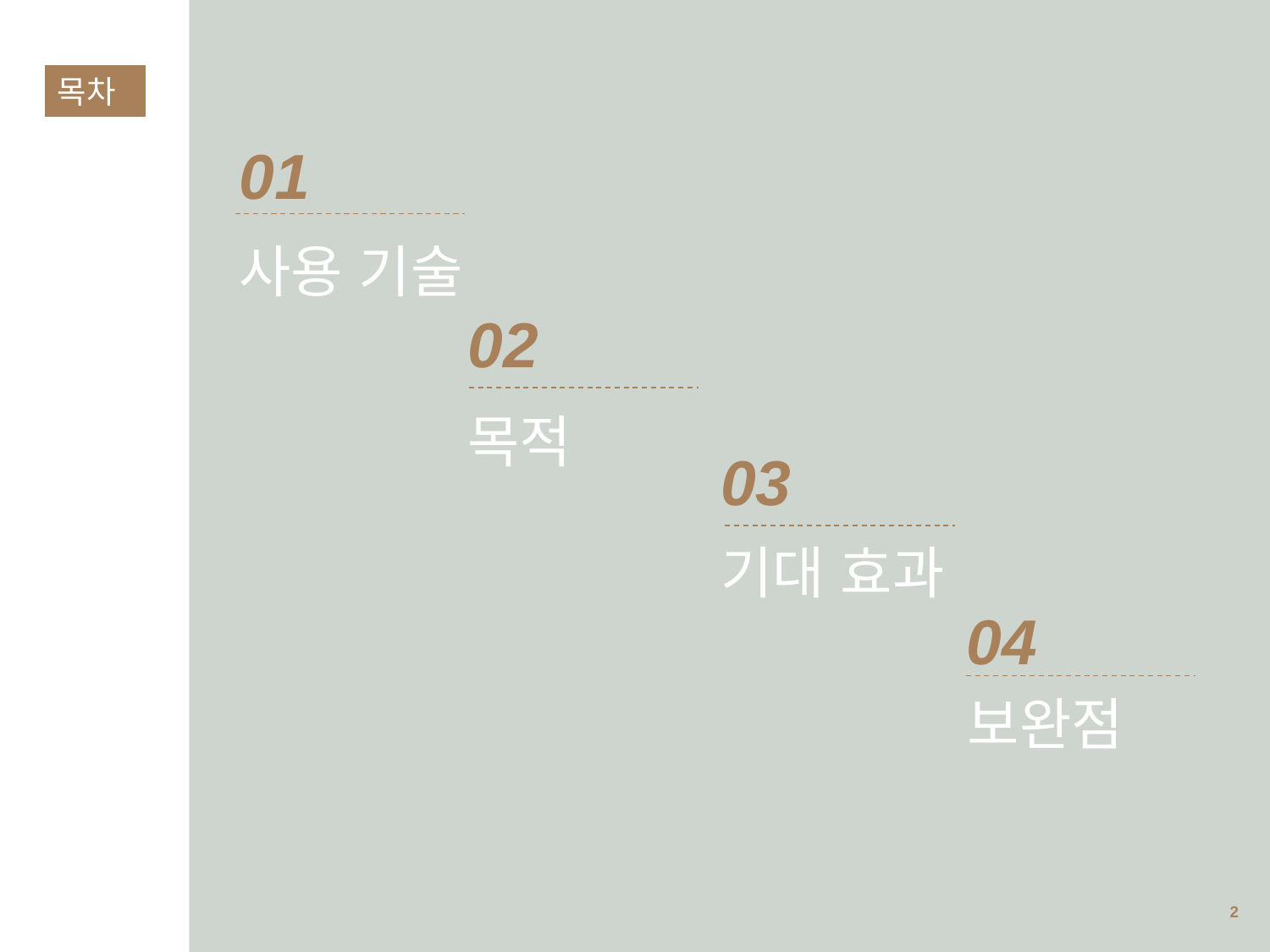

목차
01
사용 기술
02
목적
03
기대 효과
04
보완점
2